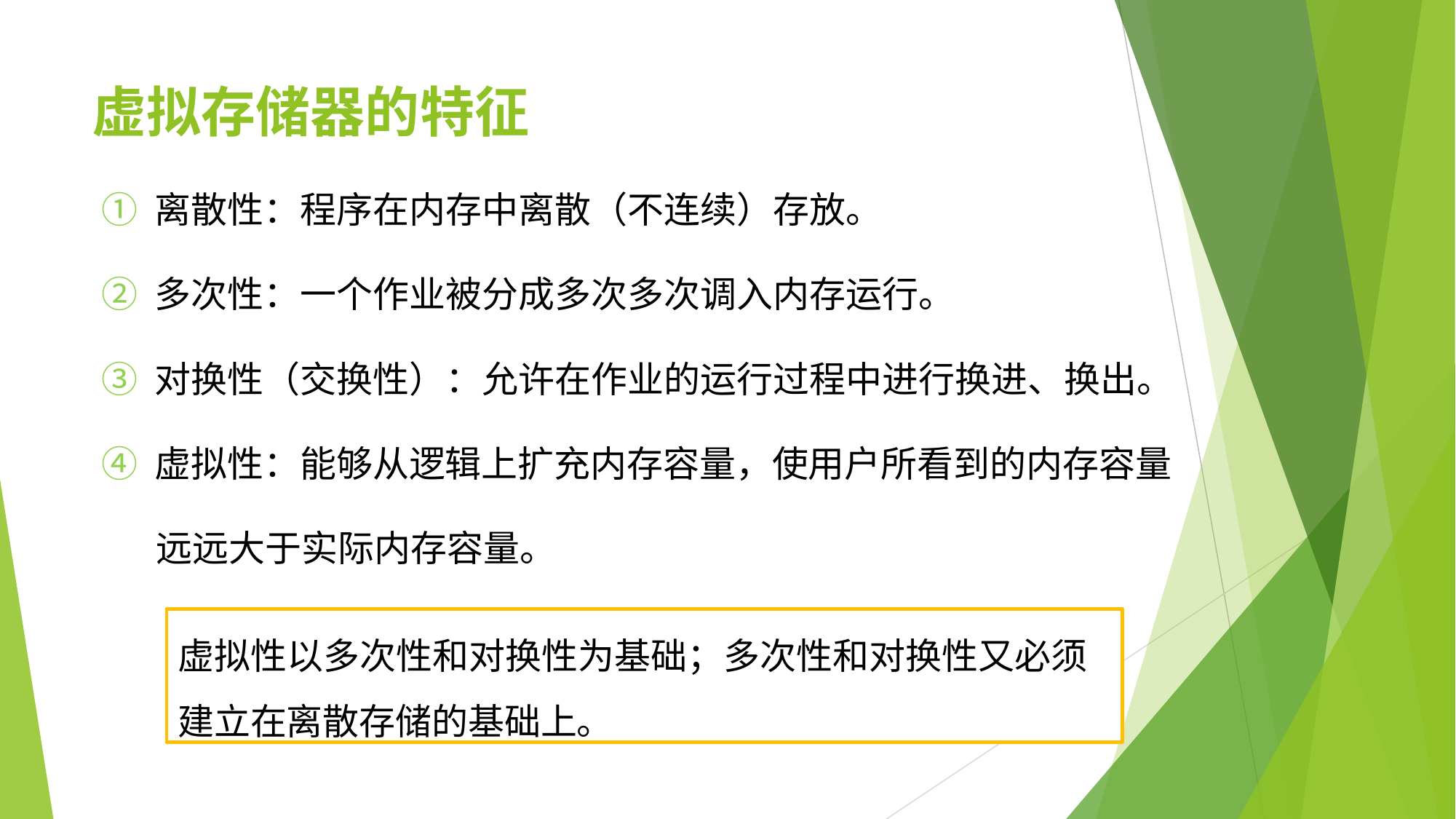

# 虚拟存储器的特征
① 离散性：程序在内存中离散（不连续）存放。

② 多次性：一个作业被分成多次多次调入内存运行。

③ 对换性（交换性）：允许在作业的运行过程中进行换进、换出。

④ 虚拟性：能够从逻辑上扩充内存容量，使用户所看到的内存容量

远远大于实际内存容量。

虚拟性以多次性和对换性为基础；多次性和对换性又必须 建立在离散存储的基础上。